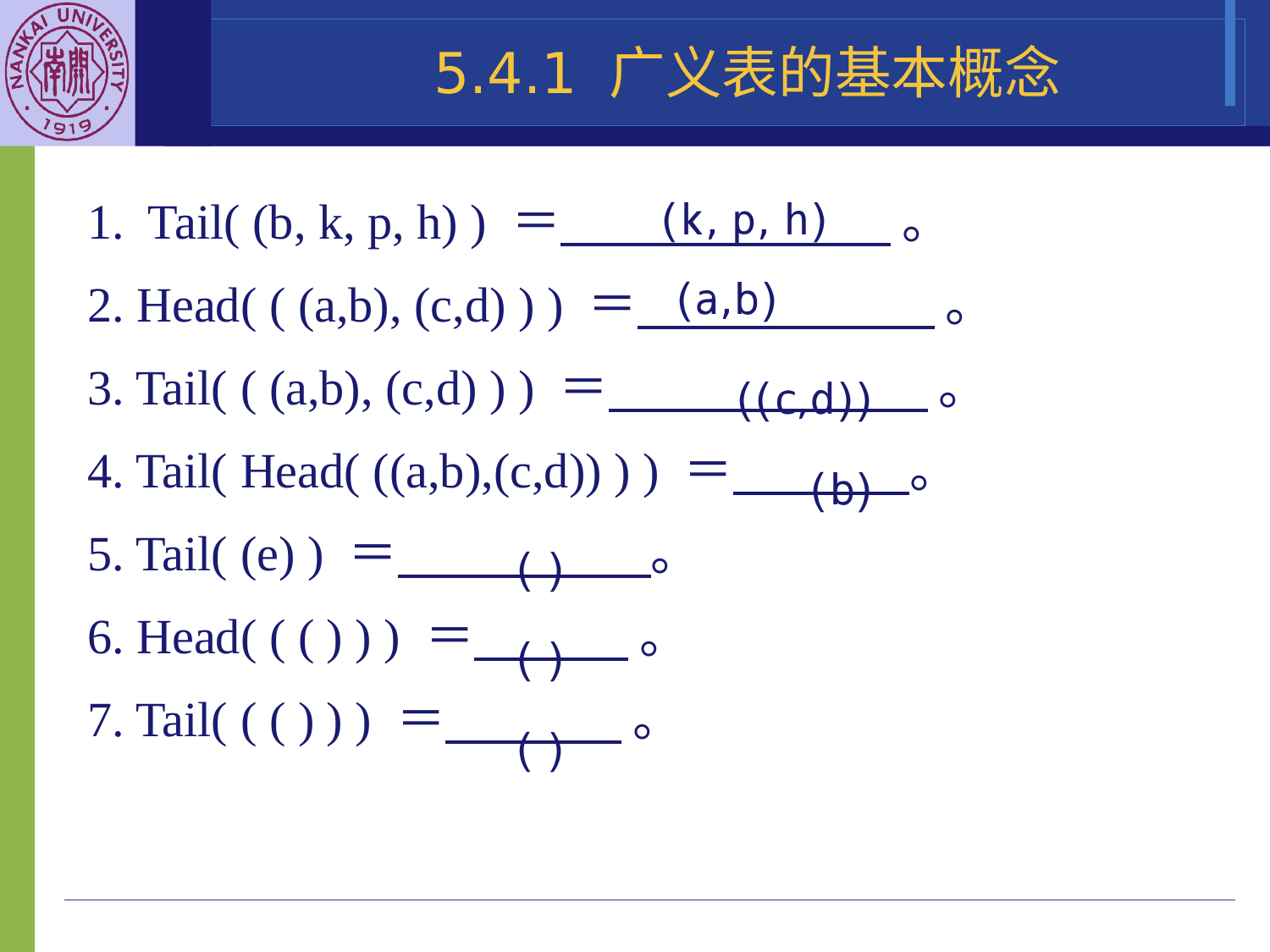

5.4.1 广义表的基本概念
(k, p, h)
1.  Tail( (b, k, p, h) ) ＝                               。
2. Head( ( (a,b), (c,d) ) ) ＝                            。
3. Tail( ( (a,b), (c,d) ) ) ＝                              。
4. Tail( Head( ((a,b),(c,d)) ) ) ＝                。
5. Tail( (e) ) ＝                       。
6. Head( ( ( ) ) ) ＝               。
7. Tail( ( ( ) ) ) ＝                 。
(a,b)
((c,d))
(b)
( )
( )
( )
91